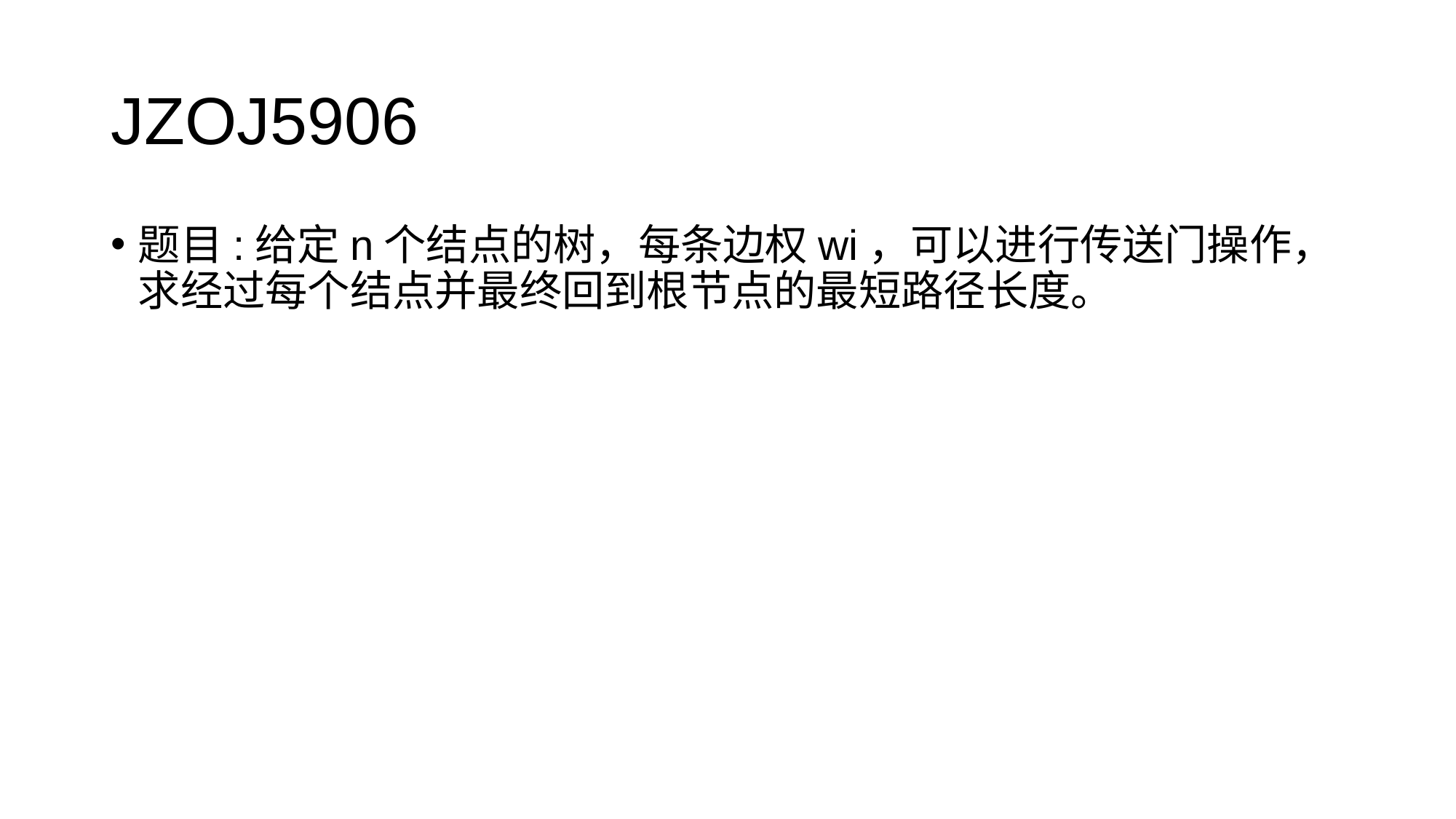

# JZOJ5906
题目:给定n个结点的树，每条边权wi，可以进行传送门操作，求经过每个结点并最终回到根节点的最短路径长度。